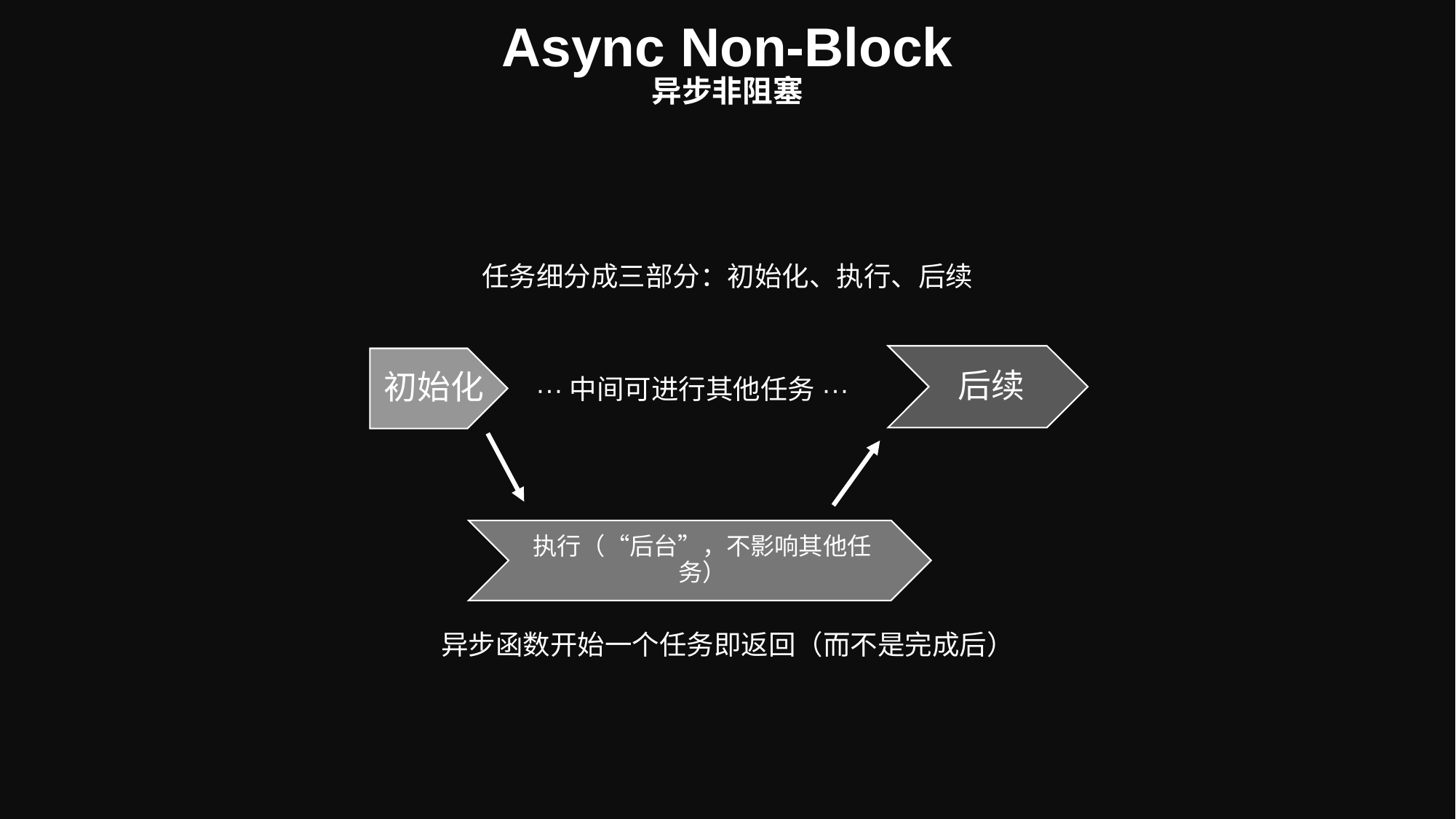

Async Non-Block
异步非阻塞
任务细分成三部分：初始化、执行、后续
初始化
执行（“后台”，不影响其他任务）
后续
···中间可进行其他任务···
异步函数开始一个任务即返回（而不是完成后）